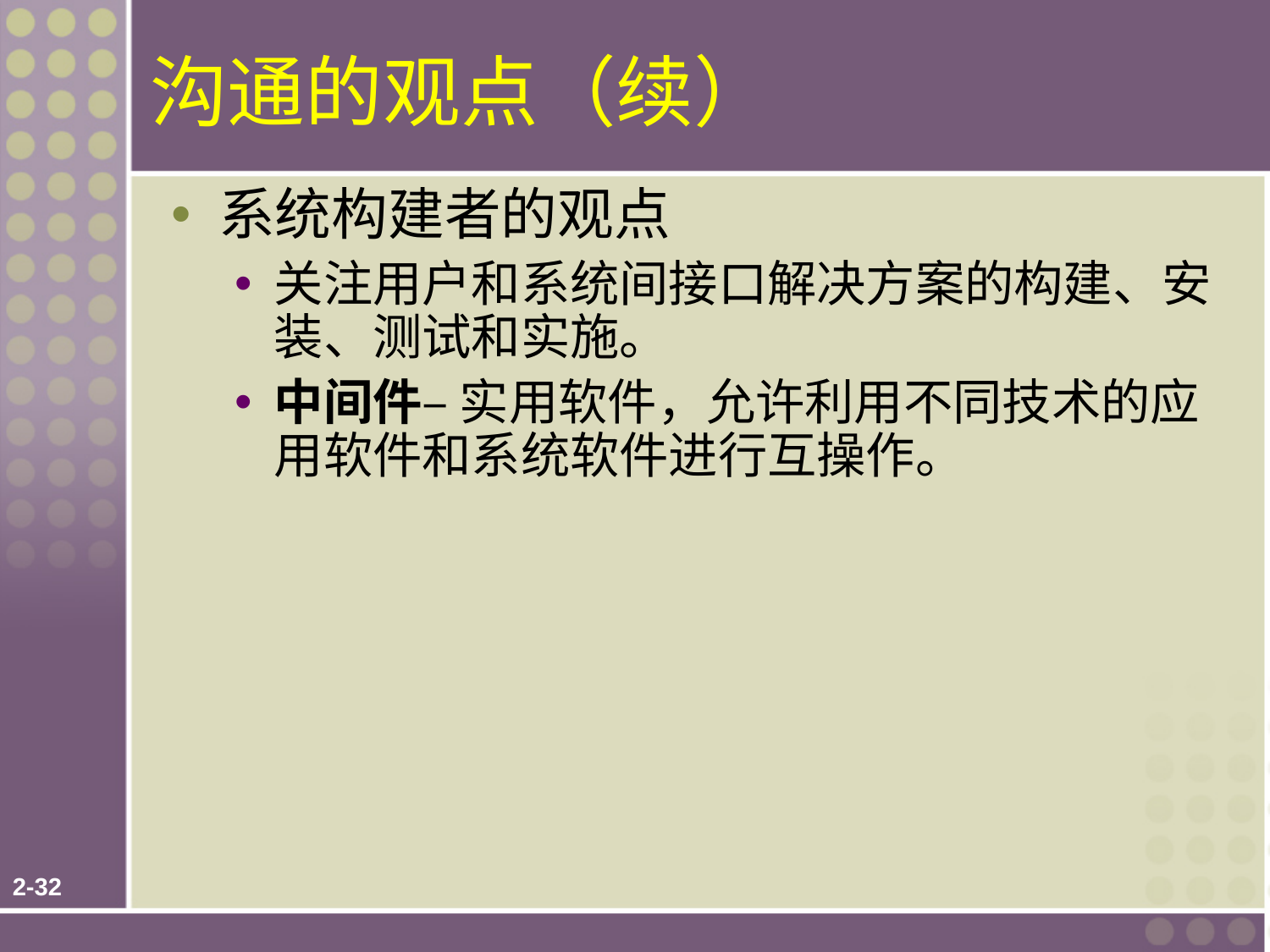

沟通的观点（续）
系统构建者的观点
关注用户和系统间接口解决方案的构建、安装、测试和实施。
中间件– 实用软件，允许利用不同技术的应用软件和系统软件进行互操作。
2-32